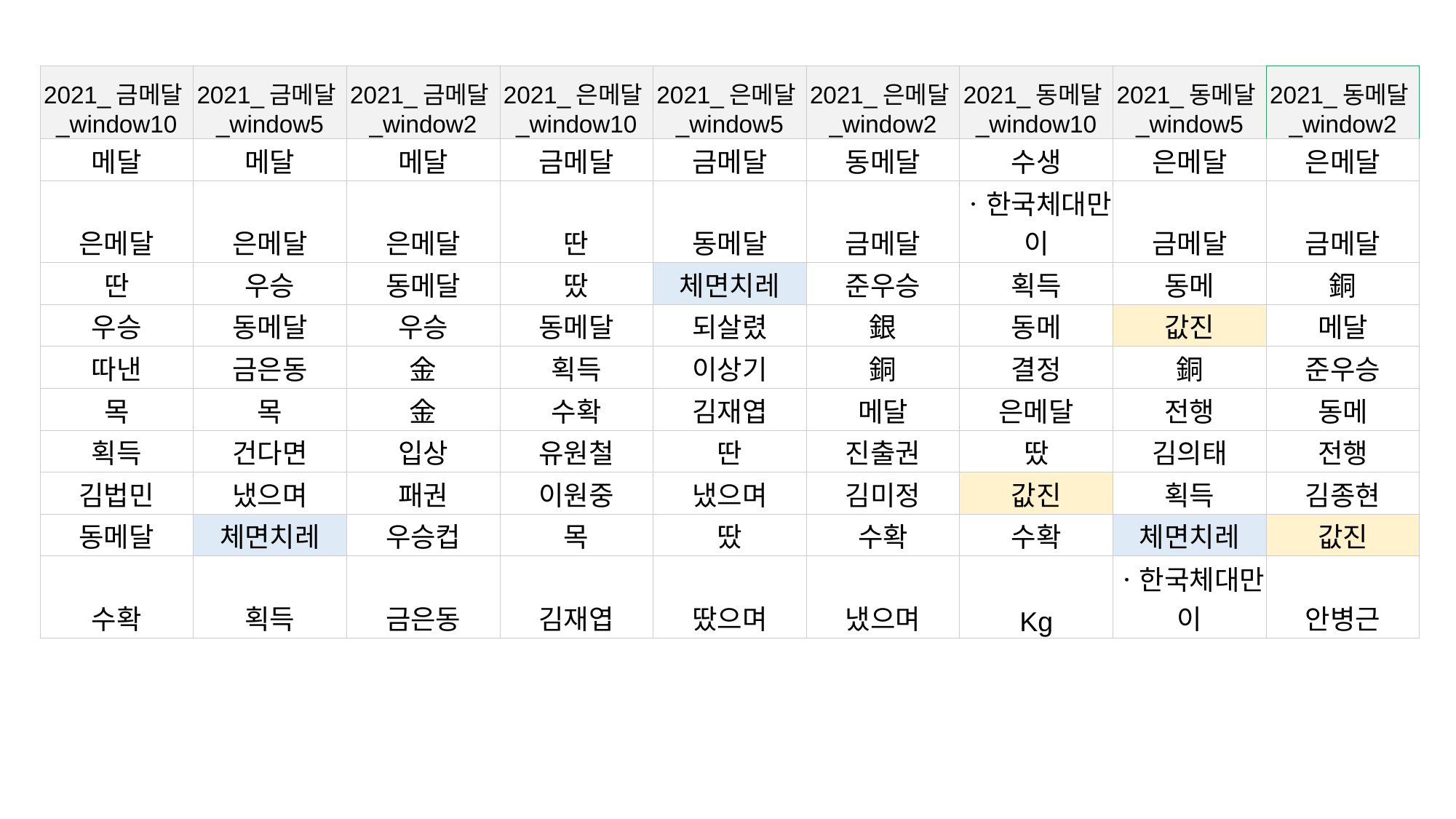

| 2021\_금메달\_window10 | 2021\_금메달\_window5 | 2021\_금메달\_window2 | 2021\_은메달\_window10 | 2021\_은메달\_window5 | 2021\_은메달\_window2 | 2021\_동메달\_window10 | 2021\_동메달\_window5 | 2021\_동메달\_window2 |
| --- | --- | --- | --- | --- | --- | --- | --- | --- |
| 메달 | 메달 | 메달 | 금메달 | 금메달 | 동메달 | 수생 | 은메달 | 은메달 |
| 은메달 | 은메달 | 은메달 | 딴 | 동메달 | 금메달 | ㆍ한국체대만이 | 금메달 | 금메달 |
| 딴 | 우승 | 동메달 | 땄 | 체면치레 | 준우승 | 획득 | 동메 | 銅 |
| 우승 | 동메달 | 우승 | 동메달 | 되살렸 | 銀 | 동메 | 값진 | 메달 |
| 따낸 | 금은동 | 金 | 획득 | 이상기 | 銅 | 결정 | 銅 | 준우승 |
| 목 | 목 | 金 | 수확 | 김재엽 | 메달 | 은메달 | 전행 | 동메 |
| 획득 | 건다면 | 입상 | 유원철 | 딴 | 진출권 | 땄 | 김의태 | 전행 |
| 김법민 | 냈으며 | 패권 | 이원중 | 냈으며 | 김미정 | 값진 | 획득 | 김종현 |
| 동메달 | 체면치레 | 우승컵 | 목 | 땄 | 수확 | 수확 | 체면치레 | 값진 |
| 수확 | 획득 | 금은동 | 김재엽 | 땄으며 | 냈으며 | Kg | ㆍ한국체대만이 | 안병근 |